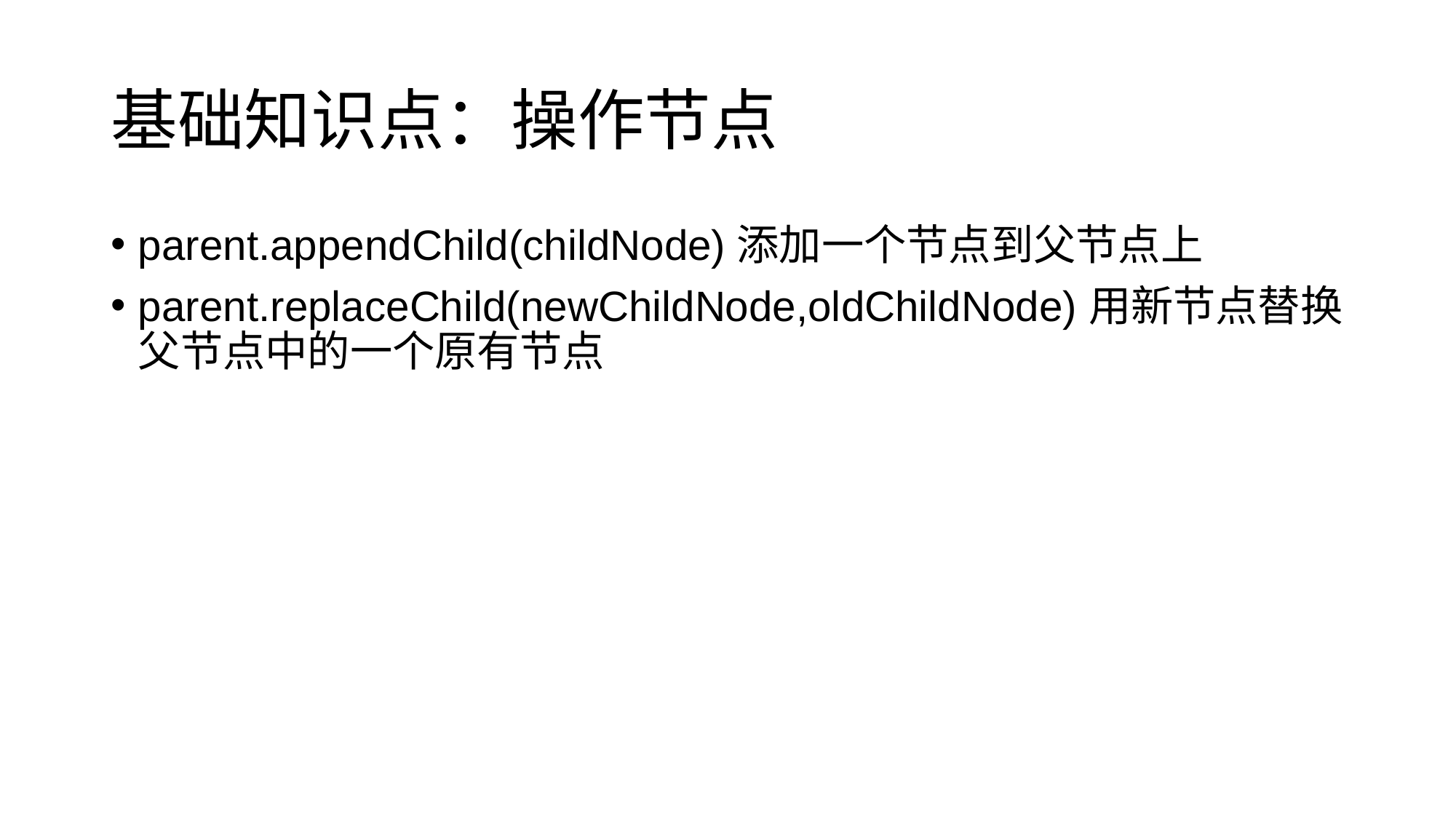

# 基础知识点：操作节点
parent.appendChild(childNode)添加一个节点到父节点上
parent.replaceChild(newChildNode,oldChildNode)用新节点替换父节点中的一个原有节点